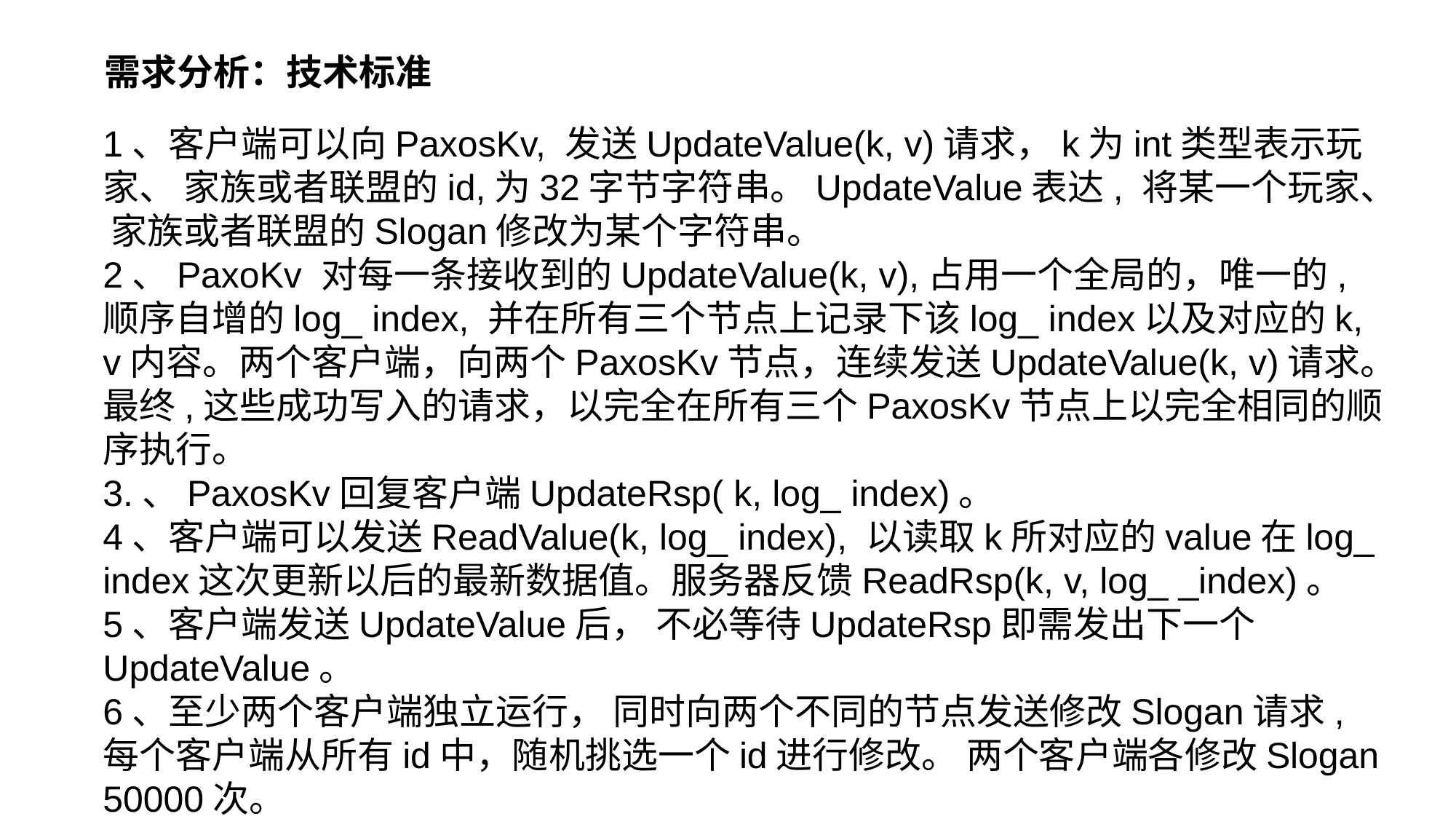

需求分析：技术标准
1、客户端可以向PaxosKv, 发送UpdateValue(k, v)请求，k为int类型表示玩家、 家族或者联盟的id,为32字节字符串。UpdateValue表达, 将某一个玩家、 家族或者联盟的Slogan修改为某个字符串。
2、PaxoKv 对每一条接收到的UpdateValue(k, v),占用一个全局的，唯一的,顺序自增的log_ index, 并在所有三个节点上记录下该log_ index以及对应的k, v内容。两个客户端，向两个PaxosKv节点，连续发送UpdateValue(k, v)请求。最终,这些成功写入的请求，以完全在所有三个PaxosKv节点上以完全相同的顺序执行。
3.、PaxosKv回复客户端UpdateRsp( k, log_ index)。
4、客户端可以发送ReadValue(k, log_ index), 以读取k所对应的value在log_ index这次更新以后的最新数据值。服务器反馈ReadRsp(k, v, log_ _index)。
5、客户端发送UpdateValue后， 不必等待UpdateRsp即需发出下一个UpdateValue。
6、至少两个客户端独立运行， 同时向两个不同的节点发送修改Slogan请求,每个客户端从所有id中，随机挑选一个id进行修改。 两个客户端各修改Slogan 50000次。